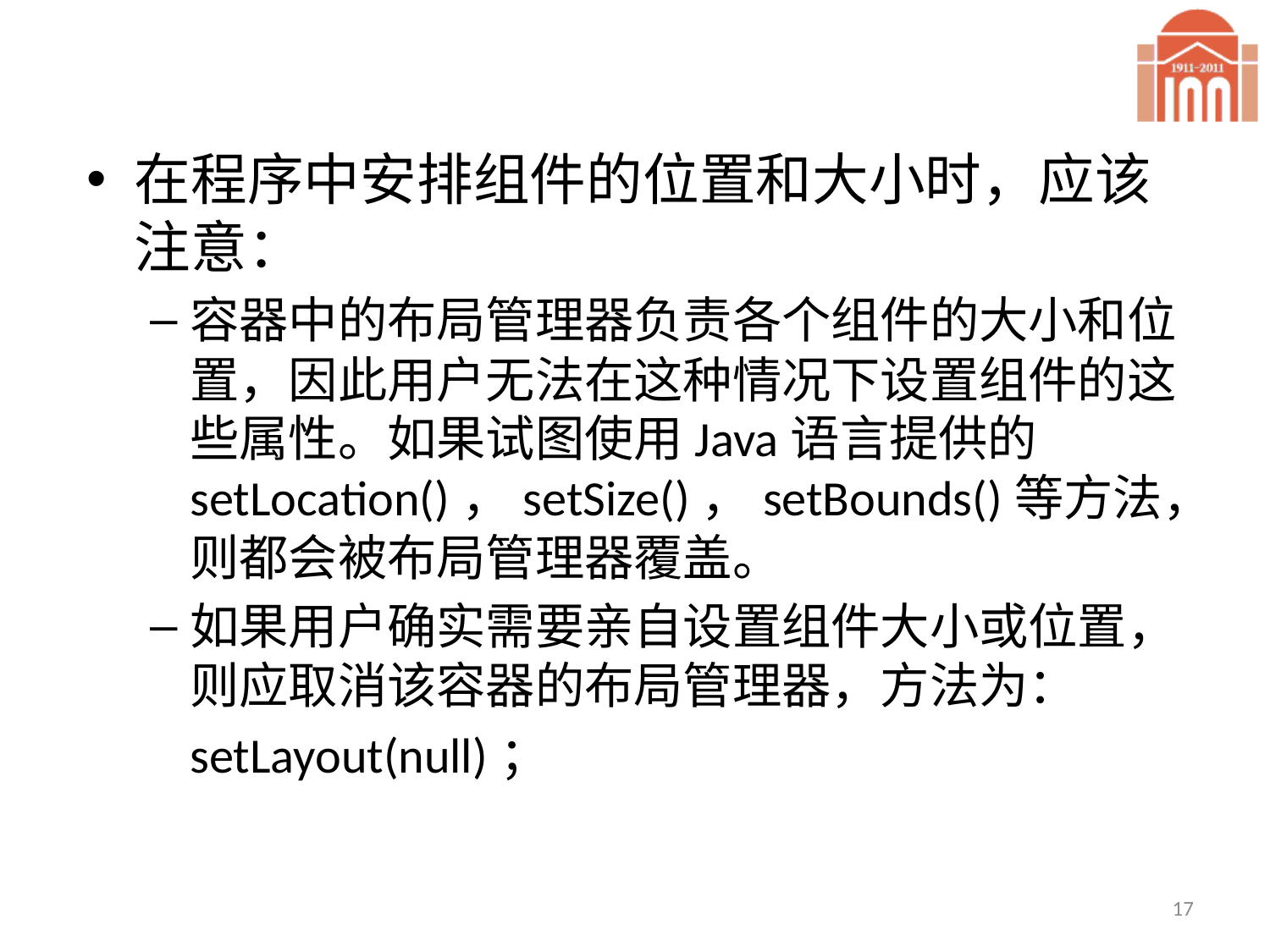

在程序中安排组件的位置和大小时，应该注意：
容器中的布局管理器负责各个组件的大小和位置，因此用户无法在这种情况下设置组件的这些属性。如果试图使用Java语言提供的setLocation()，setSize()，setBounds()等方法，则都会被布局管理器覆盖。
如果用户确实需要亲自设置组件大小或位置，则应取消该容器的布局管理器，方法为：
	setLayout(null)；
17